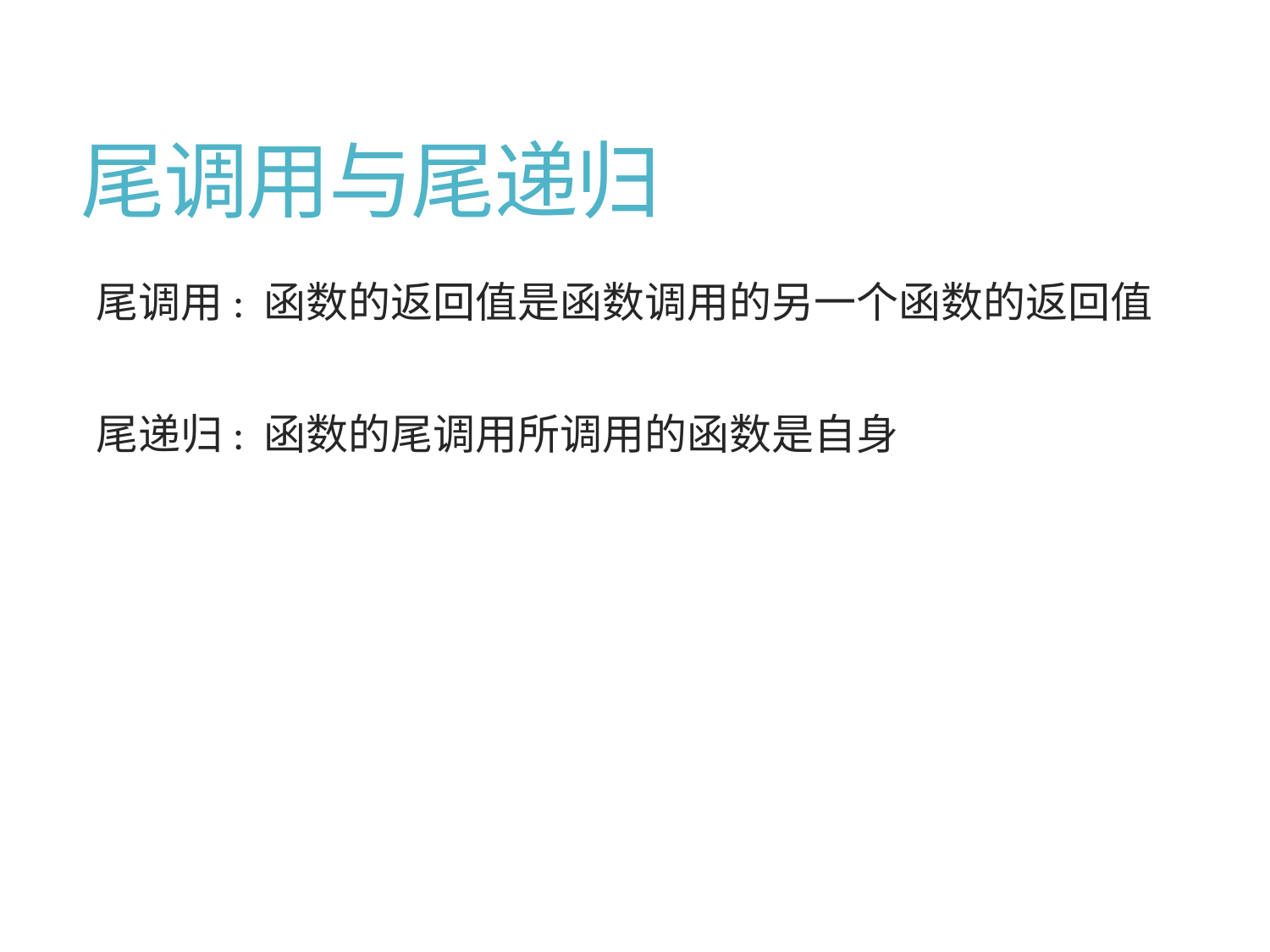

# 尾调用与尾递归
尾调用: 函数的返回值是函数调用的另一个函数的返回值

尾递归: 函数的尾调用所调用的函数是自身